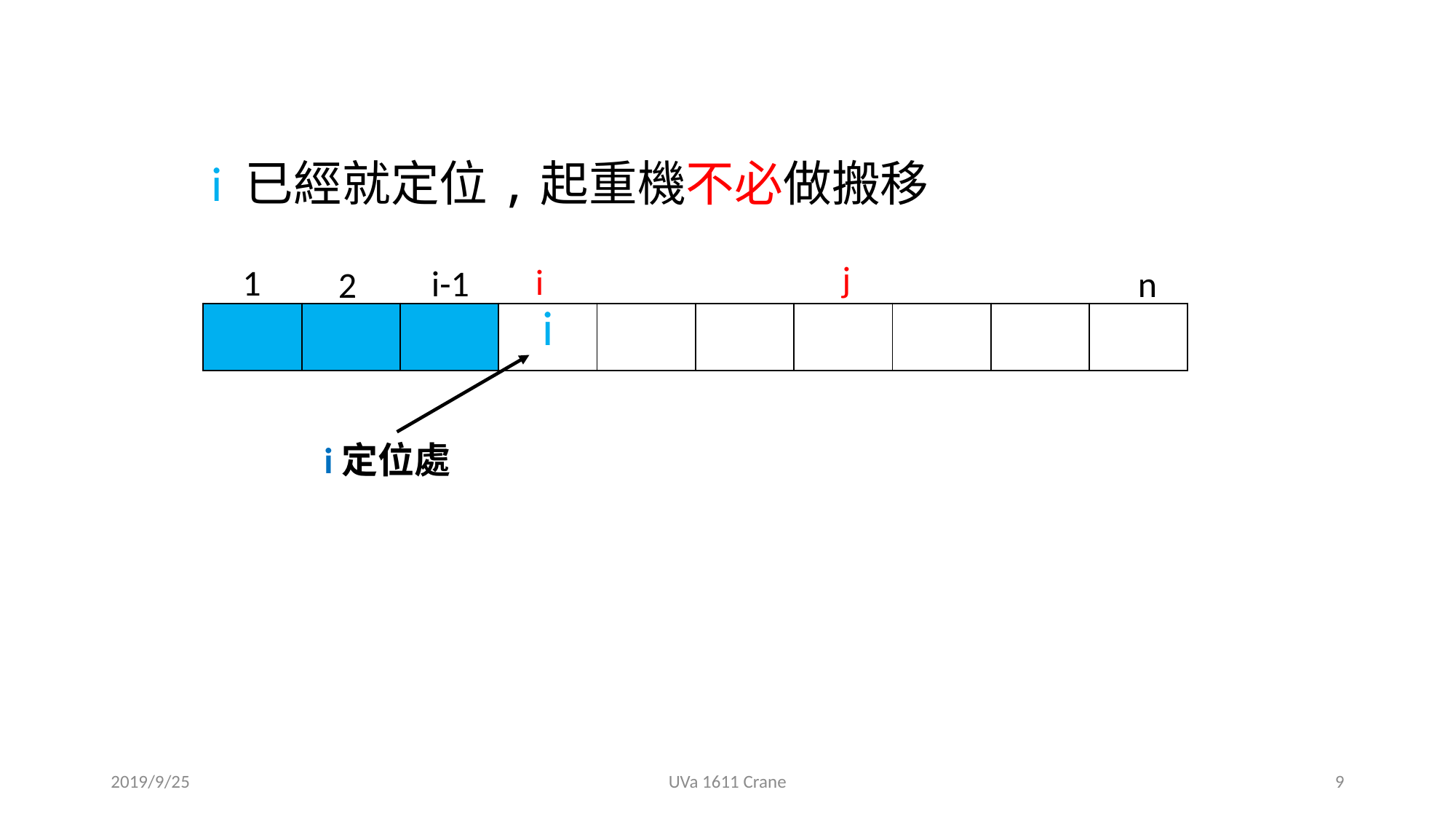

i 已經就定位,起重機不必做搬移
j
i
1
i-1
n
2
|  |  |  | i |  |  |  |  |  |  |
| --- | --- | --- | --- | --- | --- | --- | --- | --- | --- |
i定位處
2019/9/25
UVa 1611 Crane
9